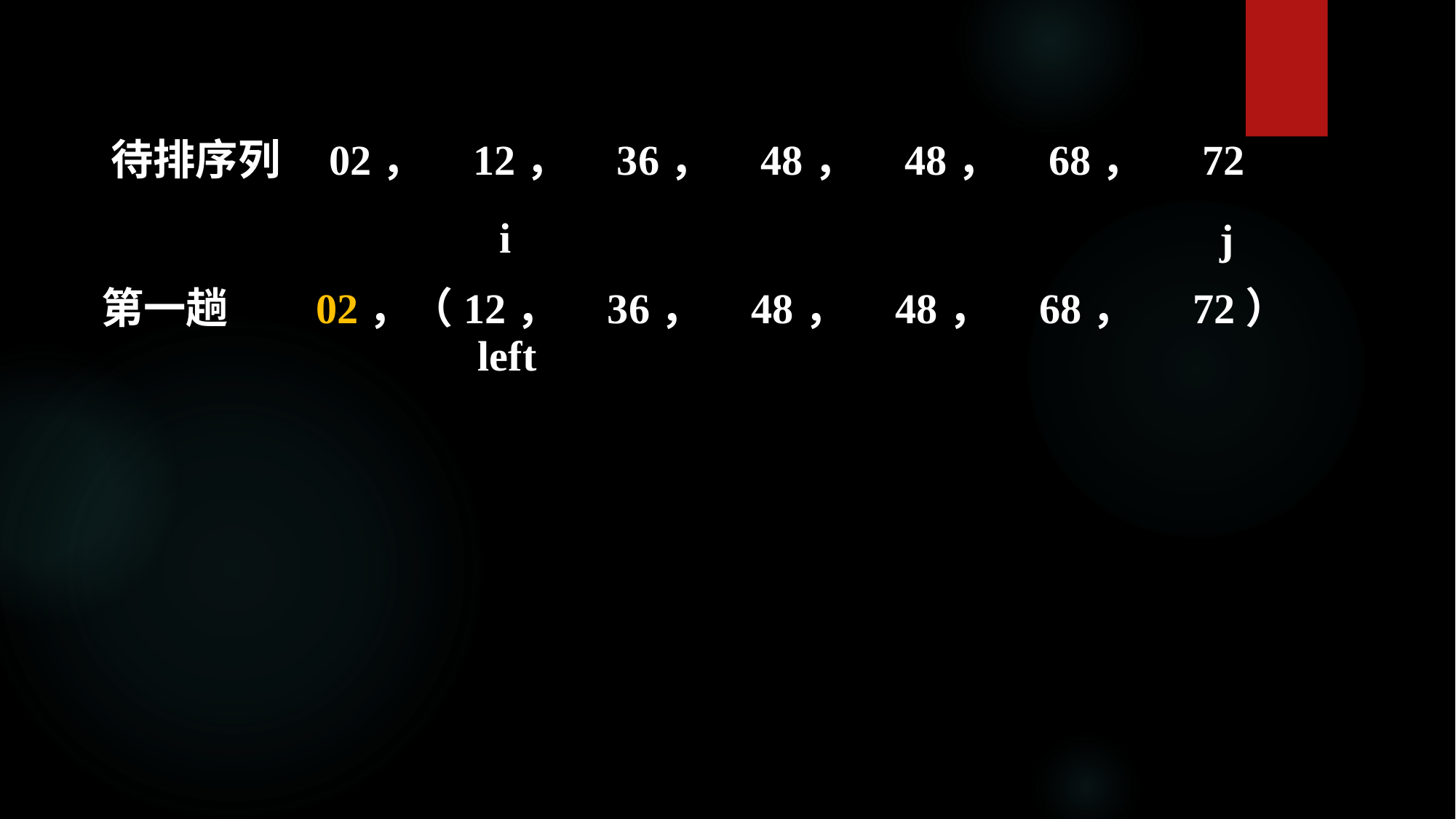

待排序列    02，    12，    36，    48，    48，    68，     72
i
j
第一趟        02，（12，    36，    48，    48，    68，     72）
left